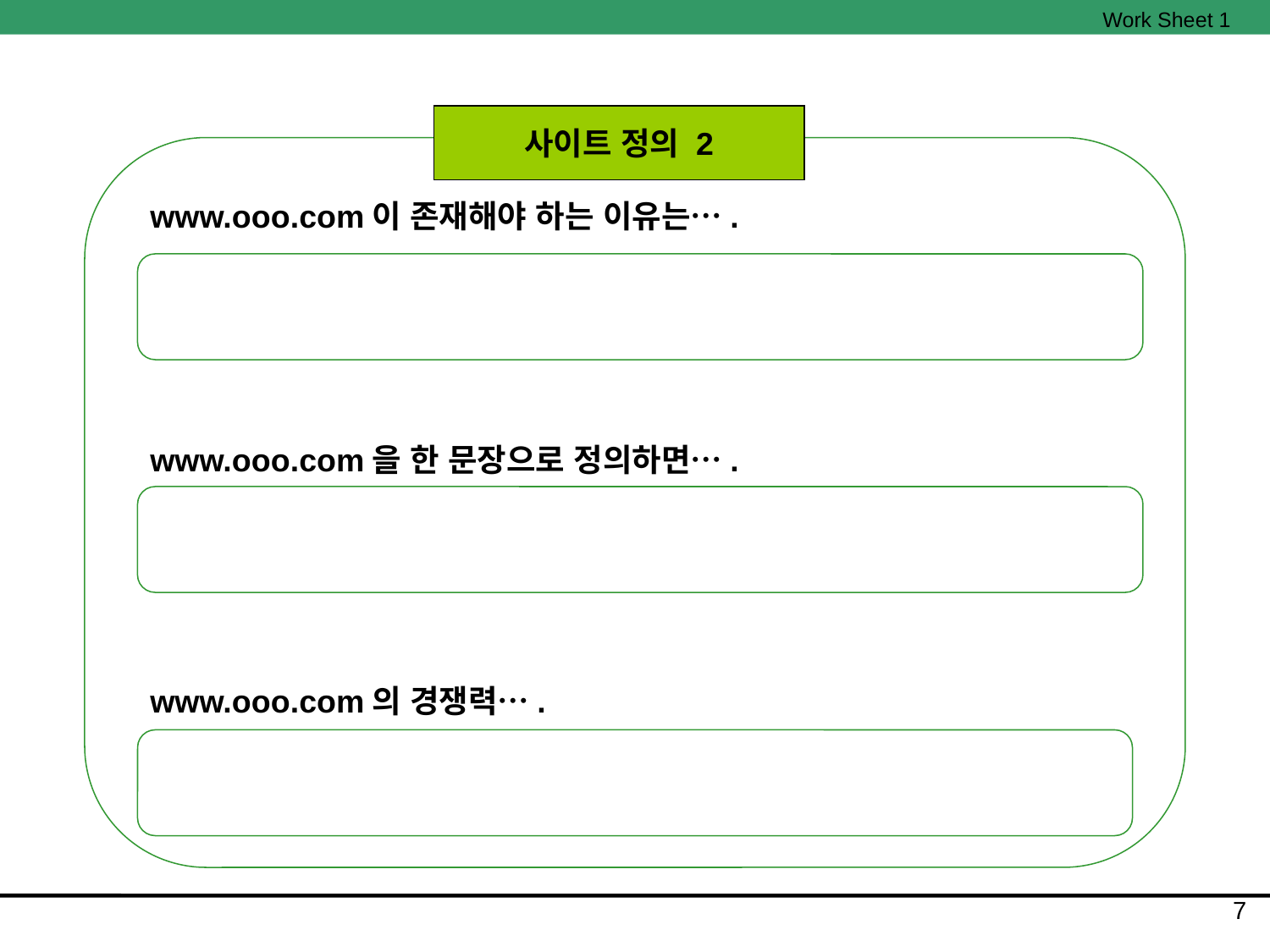

Work Sheet 1
사이트 정의 2

www.ooo.com이 존재해야 하는 이유는….

www.ooo.com을 한 문장으로 정의하면….

www.ooo.com의 경쟁력….

7